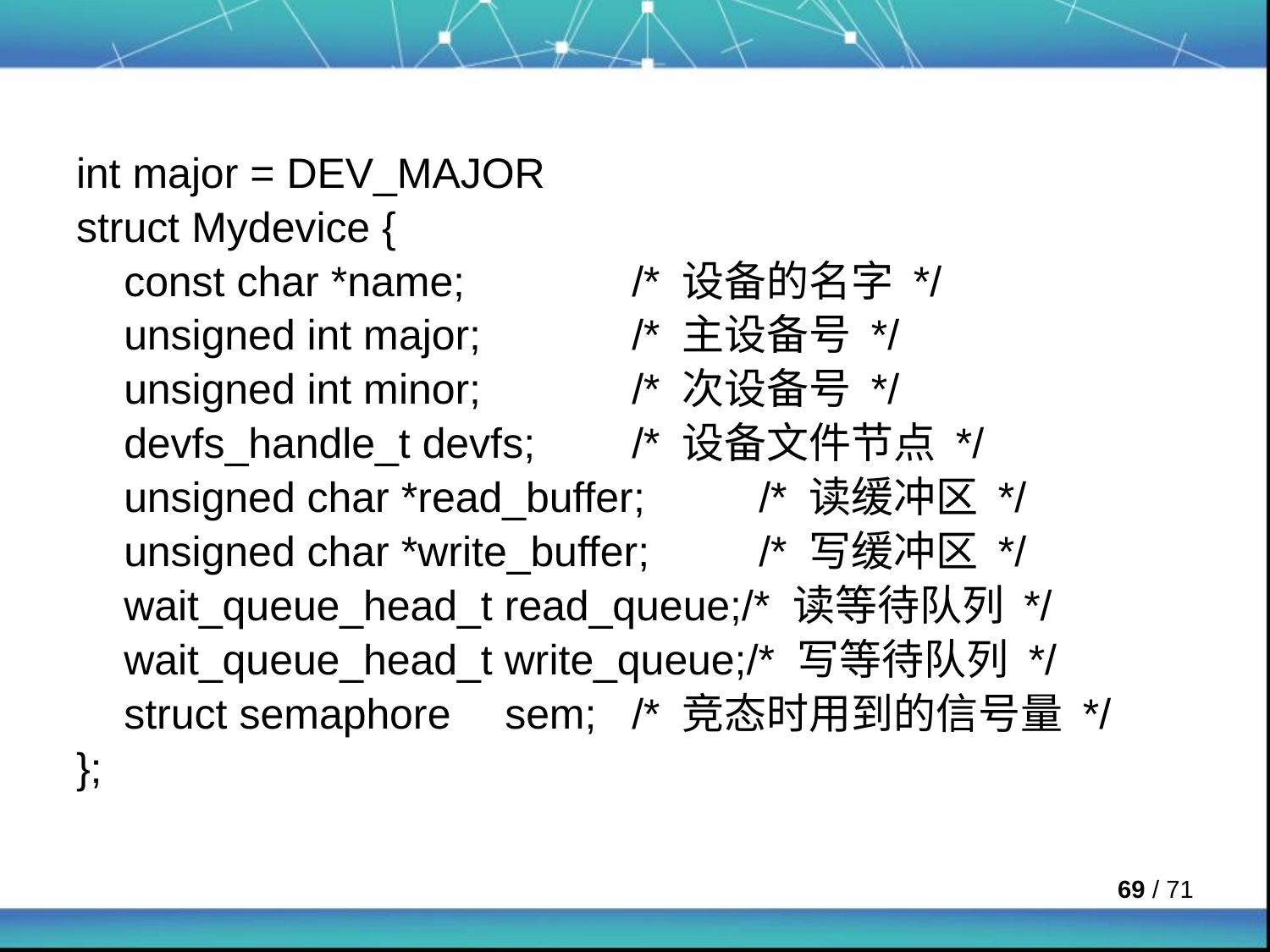

int major = DEV_MAJOR
struct Mydevice {
	const char *name;		/* 设备的名字 */
	unsigned int major;		/* 主设备号 */
	unsigned int minor;		/* 次设备号 */
	devfs_handle_t devfs;	/* 设备文件节点 */
	unsigned char *read_buffer;	/* 读缓冲区 */
	unsigned char *write_buffer;	/* 写缓冲区 */
	wait_queue_head_t read_queue;/* 读等待队列 */
	wait_queue_head_t write_queue;/* 写等待队列 */
	struct semaphore	sem;	/* 竞态时用到的信号量 */
};
69 / 71